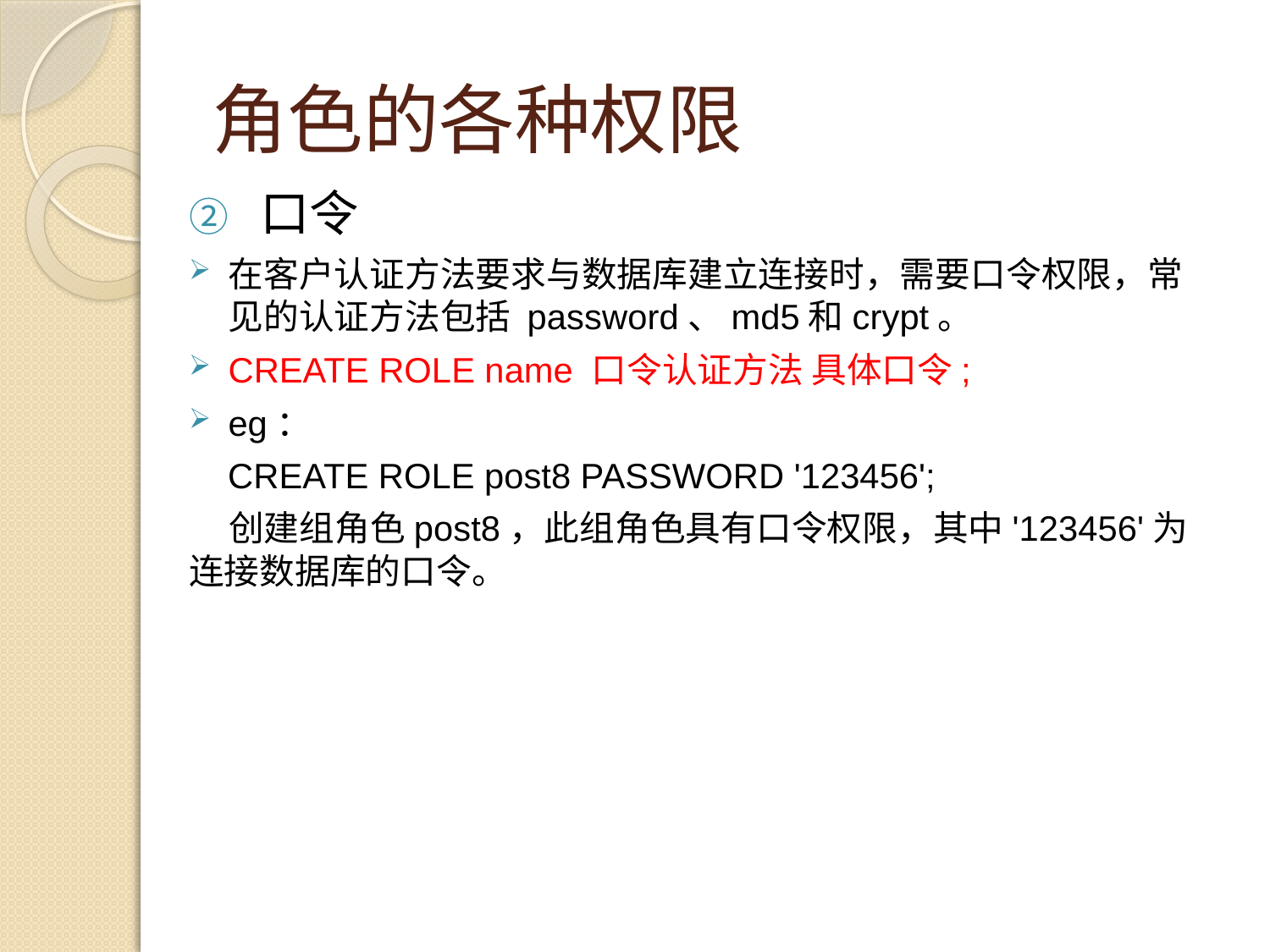

# 角色的各种权限
口令
在客户认证方法要求与数据库建立连接时，需要口令权限，常见的认证方法包括 password、md5和crypt。
CREATE ROLE name 口令认证方法 具体口令;
eg：
    CREATE ROLE post8 PASSWORD '123456';
    创建组角色post8，此组角色具有口令权限，其中'123456'为连接数据库的口令。